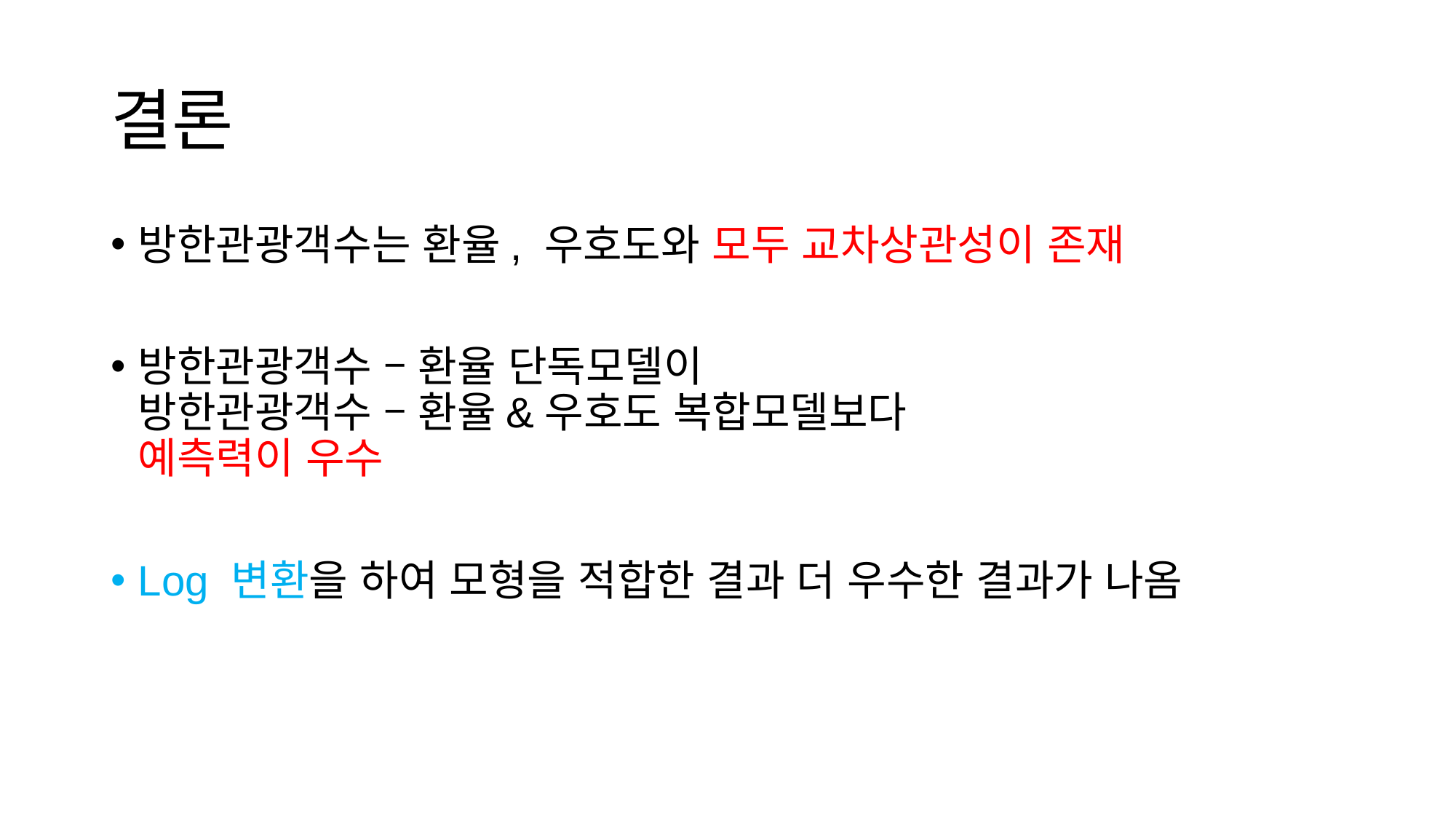

# 결론
방한관광객수는 환율, 우호도와 모두 교차상관성이 존재

방한관광객수 – 환율 단독모델이
방한관광객수 – 환율&우호도 복합모델보다
예측력이 우수

Log 변환을 하여 모형을 적합한 결과 더 우수한 결과가 나옴